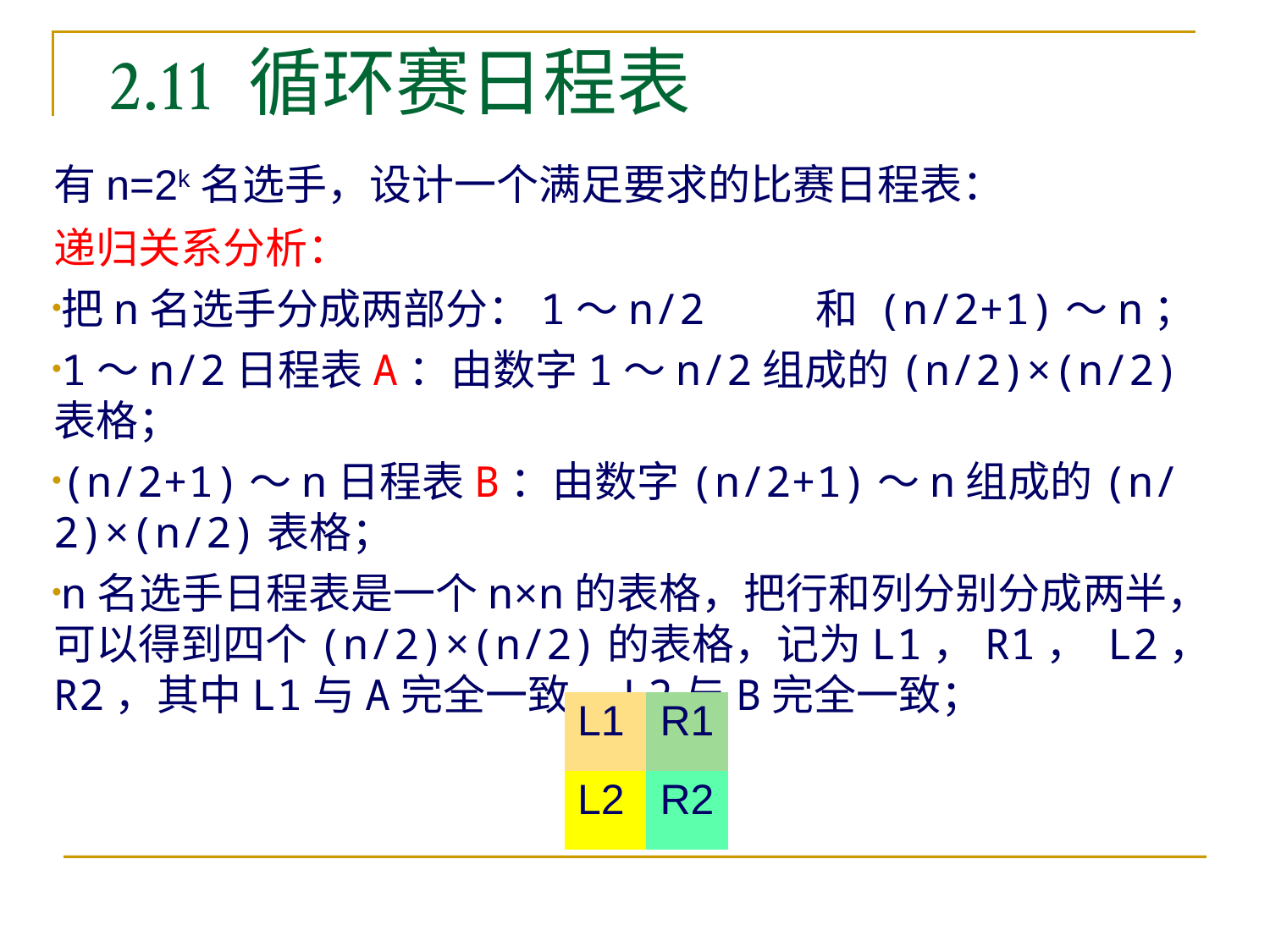

# 2.11 循环赛日程表
有n=2k名选手，设计一个满足要求的比赛日程表：
递归关系分析：
把n名选手分成两部分：1～n/2	和 (n/2+1)～n；
1～n/2日程表A：由数字1～n/2组成的(n/2)×(n/2)表格；
(n/2+1)～n日程表B：由数字(n/2+1)～n组成的(n/2)×(n/2)表格；
n名选手日程表是一个n×n的表格，把行和列分别分成两半，可以得到四个(n/2)×(n/2)的表格，记为L1，R1， L2，R2，其中L1与A完全一致，L2与B完全一致；
| L1 | R1 |
| --- | --- |
| L2 | R2 |